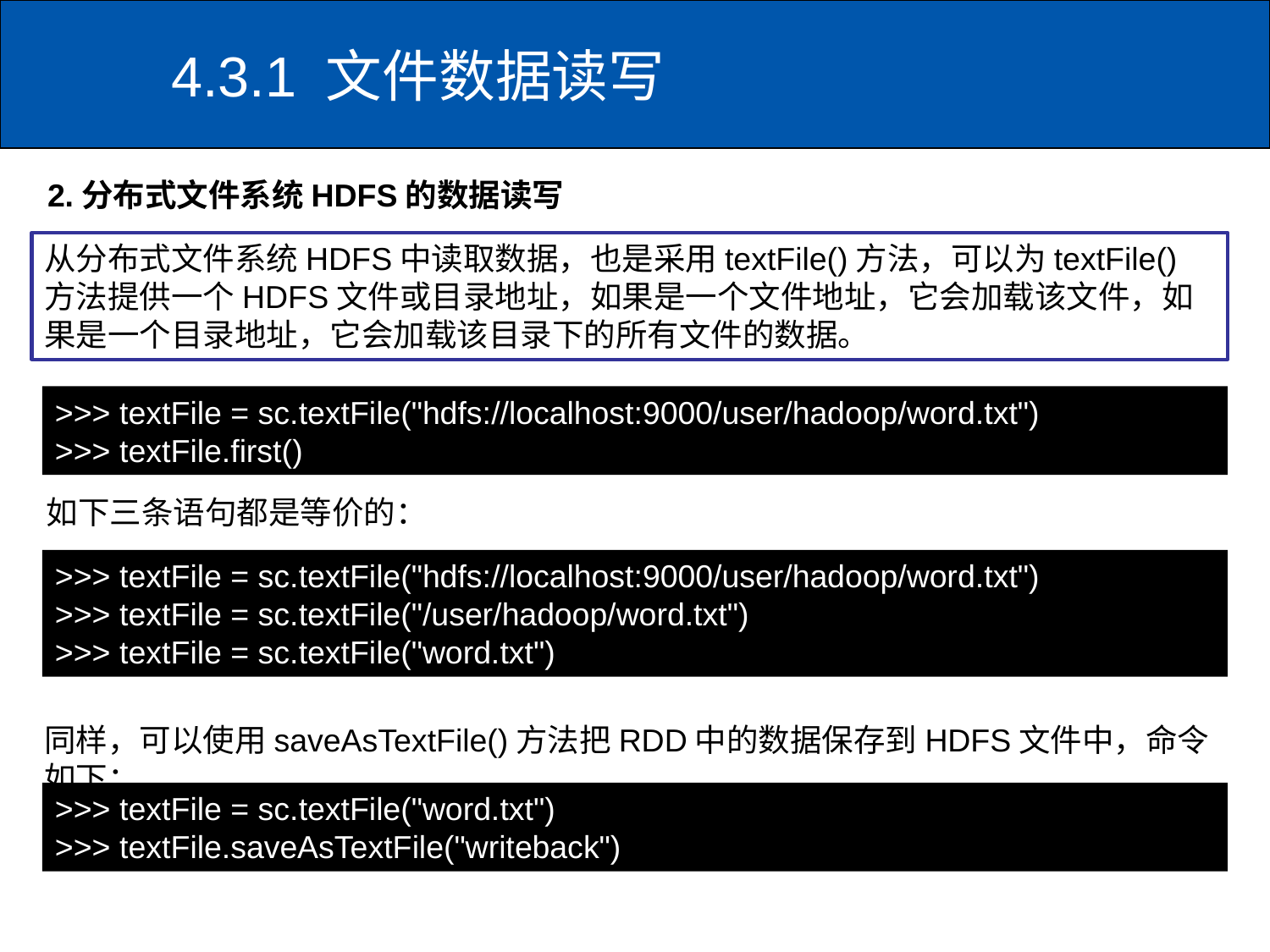

# 4.3.1 文件数据读写
2.分布式文件系统HDFS的数据读写
从分布式文件系统HDFS中读取数据，也是采用textFile()方法，可以为textFile()方法提供一个HDFS文件或目录地址，如果是一个文件地址，它会加载该文件，如果是一个目录地址，它会加载该目录下的所有文件的数据。
>>> textFile = sc.textFile("hdfs://localhost:9000/user/hadoop/word.txt")
>>> textFile.first()
如下三条语句都是等价的：
>>> textFile = sc.textFile("hdfs://localhost:9000/user/hadoop/word.txt")
>>> textFile = sc.textFile("/user/hadoop/word.txt")
>>> textFile = sc.textFile("word.txt")
同样，可以使用saveAsTextFile()方法把RDD中的数据保存到HDFS文件中，命令如下：
>>> textFile = sc.textFile("word.txt")
>>> textFile.saveAsTextFile("writeback")